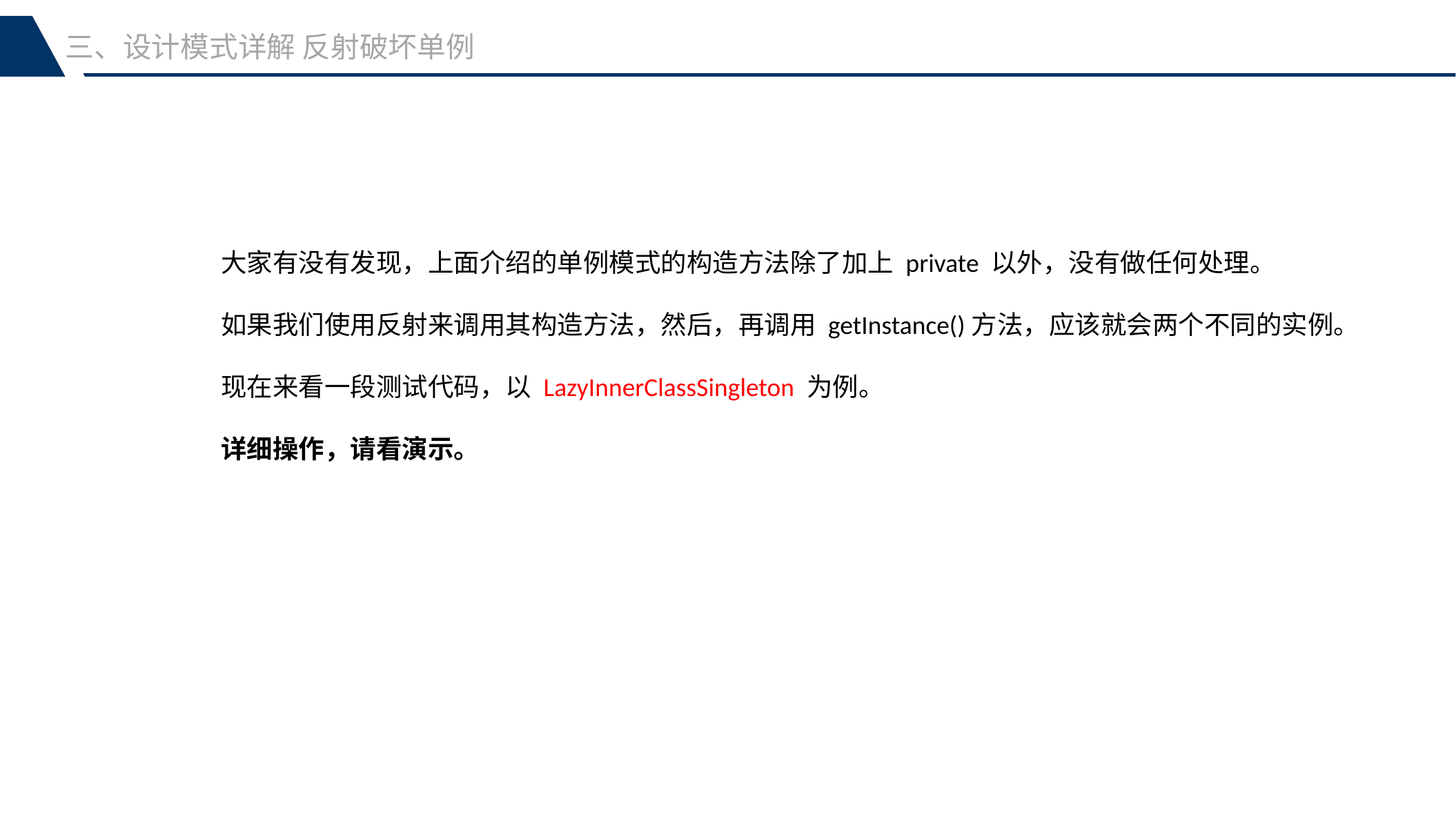

三、设计模式详解 反射破坏单例

大家有没有发现，上面介绍的单例模式的构造方法除了加上 private 以外，没有做任何处理。

如果我们使用反射来调用其构造方法，然后，再调用 getInstance()方法，应该就会两个不同的实例。

现在来看一段测试代码，以 LazyInnerClassSingleton 为例。

详细操作，请看演示。